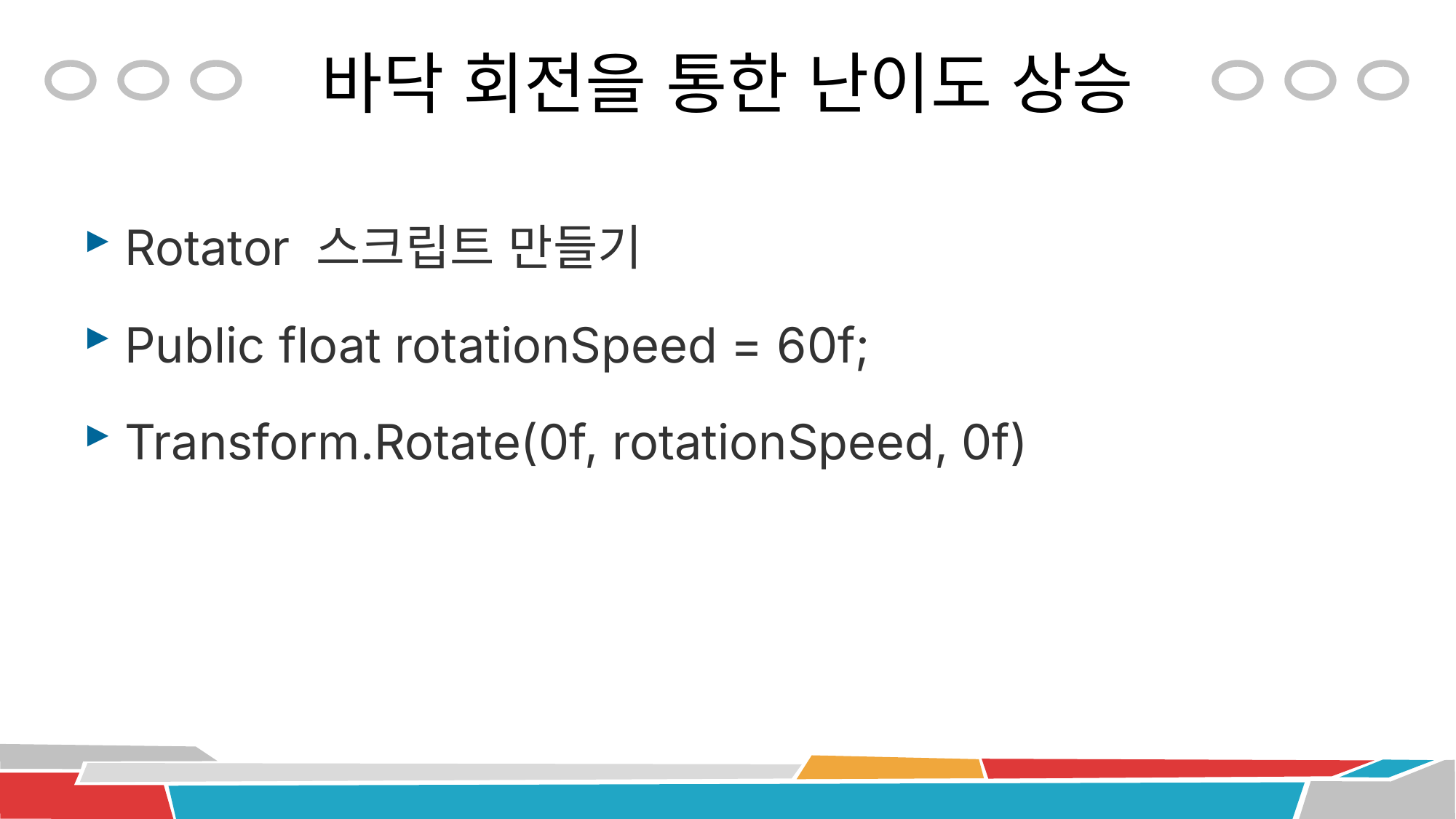

# 바닥 회전을 통한 난이도 상승
Rotator 스크립트 만들기
Public float rotationSpeed = 60f;
Transform.Rotate(0f, rotationSpeed, 0f)